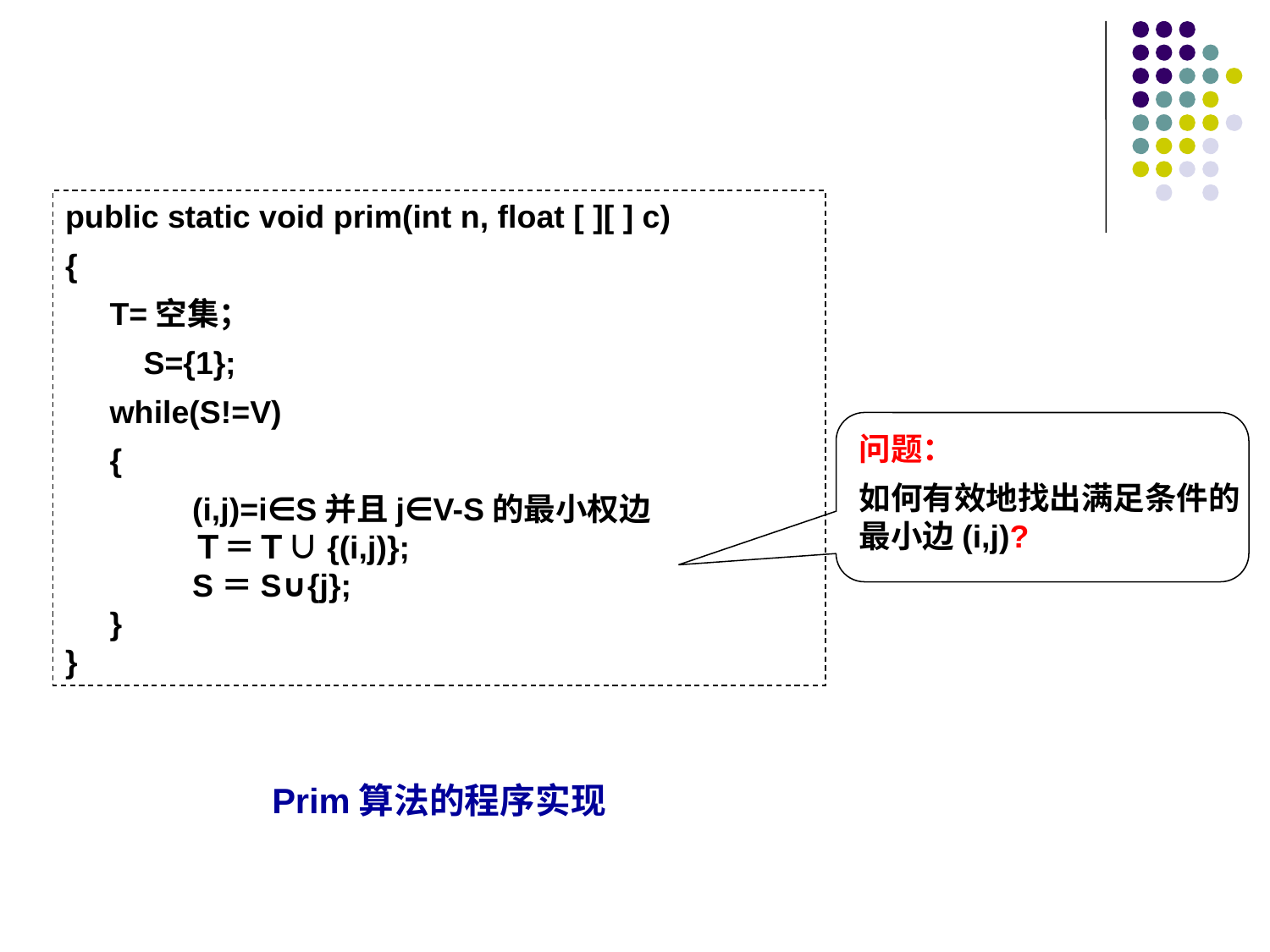

public static void prim(int n, float [ ][ ] c)
{
     T=空集；
　　 S={1};
     while(S!=V)
     {
	(i,j)=i∈S并且j∈V-S的最小权边
	Ｔ＝Ｔ∪{(i,j)};
	S＝S∪{j};
     }
}

问题：
如何有效地找出满足条件的最小边(i,j)?
Prim算法的程序实现